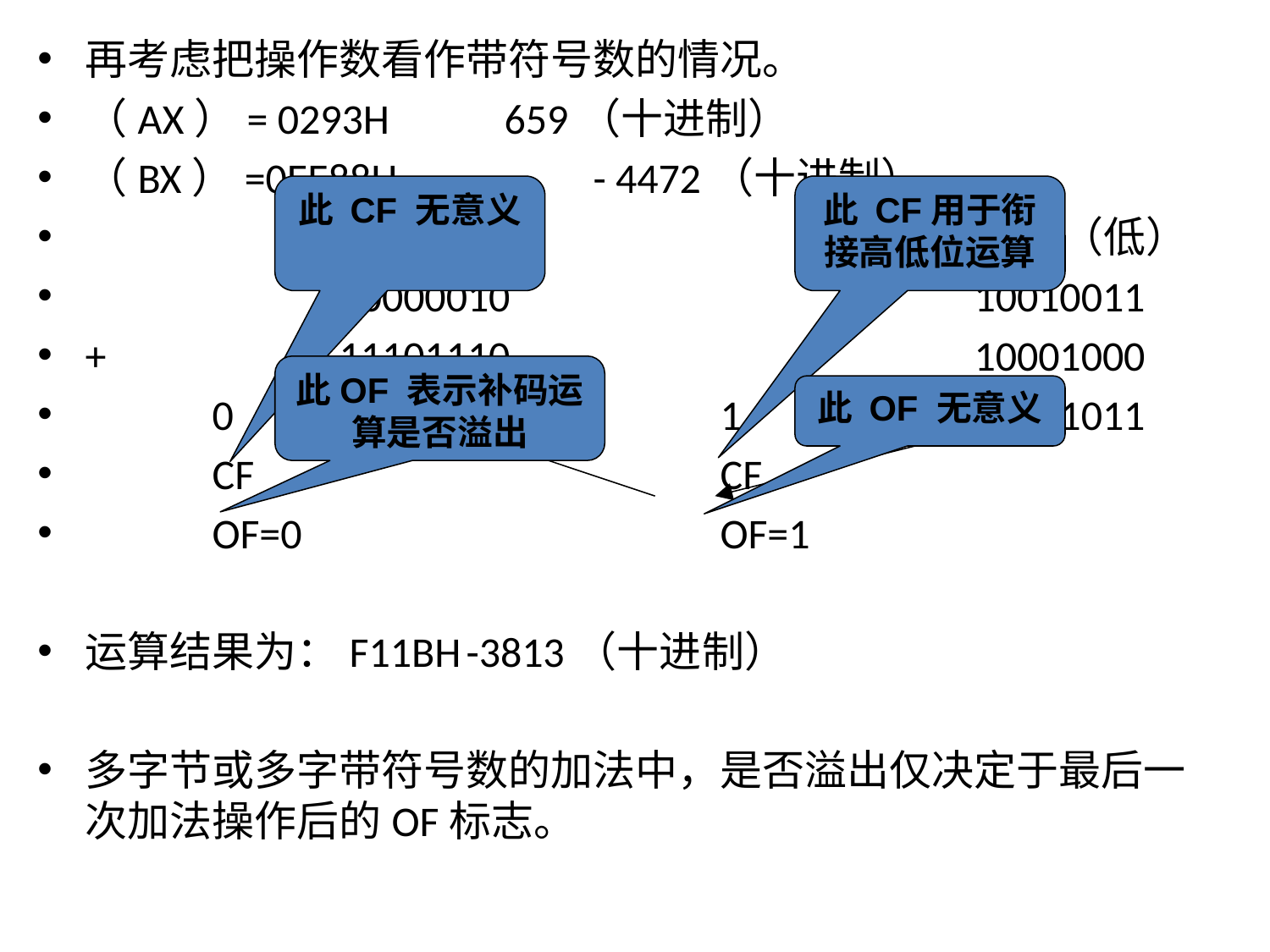

再考虑把操作数看作带符号数的情况。
（AX）= 0293H    	    659（十进制）
（BX）=0EE88H		- 4472（十进制）
 		ADC（高）				ADD（低）
 		00000010		 		10010011
+		11101110		 		10001000
 	0	11110001		1		00011011
 	CF				CF
 	OF=0				OF=1

运算结果为：F11BH	-3813（十进制）

多字节或多字带符号数的加法中，是否溢出仅决定于最后一次加法操作后的OF标志。
此 CF 无意义
此 CF用于衔接高低位运算
此OF 表示补码运算是否溢出
此 OF 无意义